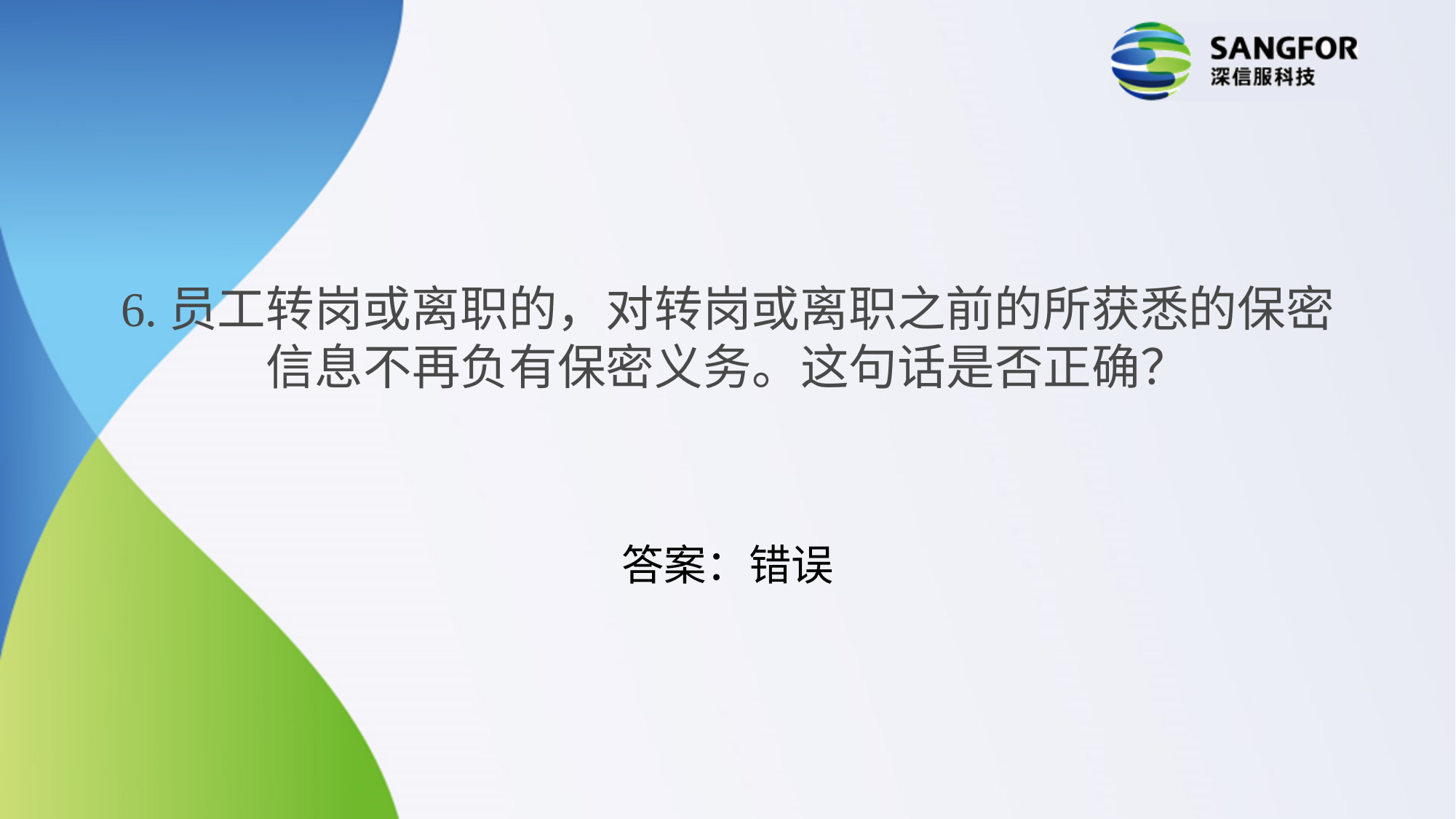

6.员工转岗或离职的，对转岗或离职之前的所获悉的保密
信息不再负有保密义务。这句话是否正确？
答案：错误